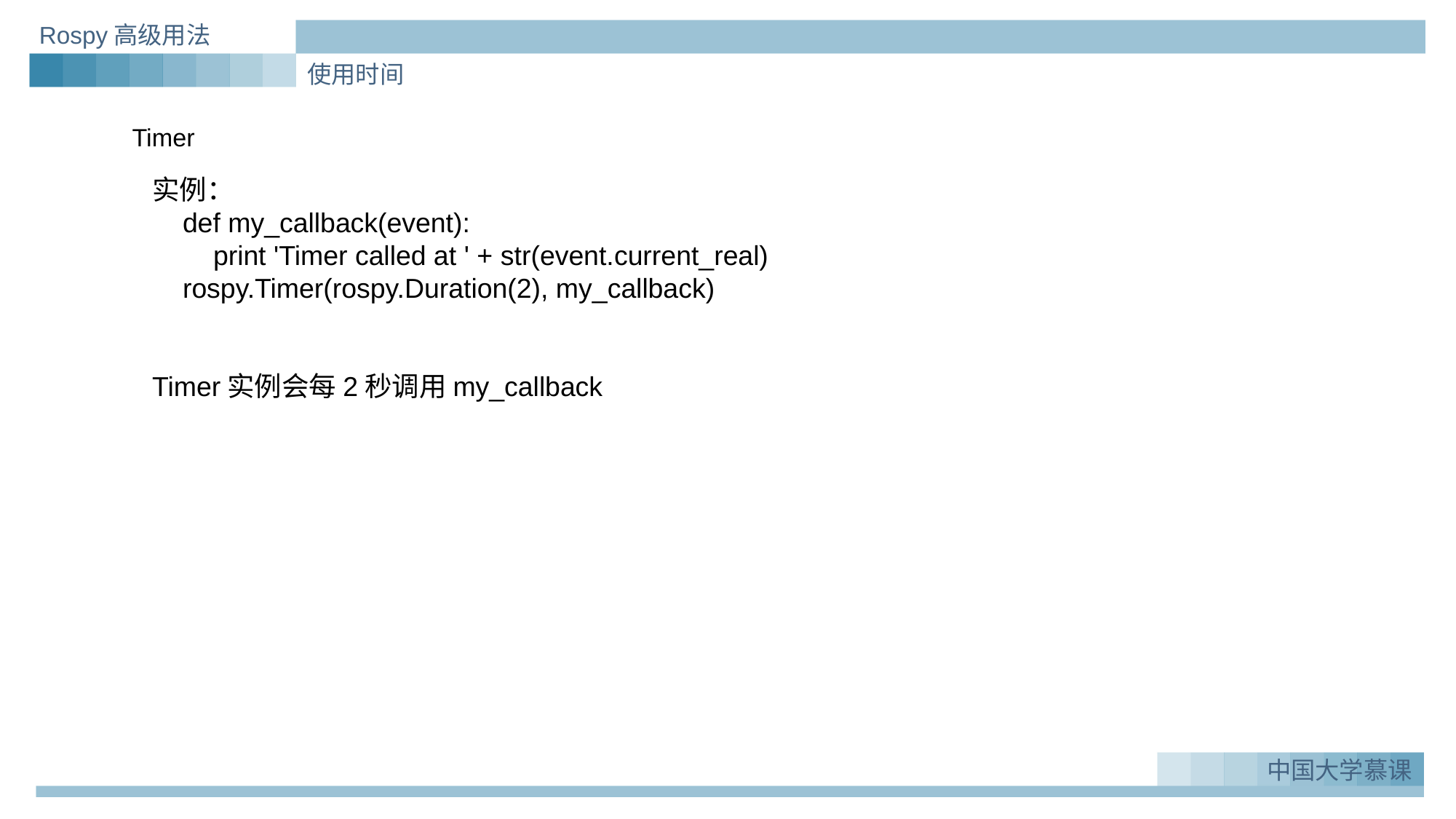

Rospy高级用法
使用时间
Timer
实例：
    def my_callback(event):
        print 'Timer called at ' + str(event.current_real)
    rospy.Timer(rospy.Duration(2), my_callback)

Timer实例会每2秒调用my_callback

中国大学慕课